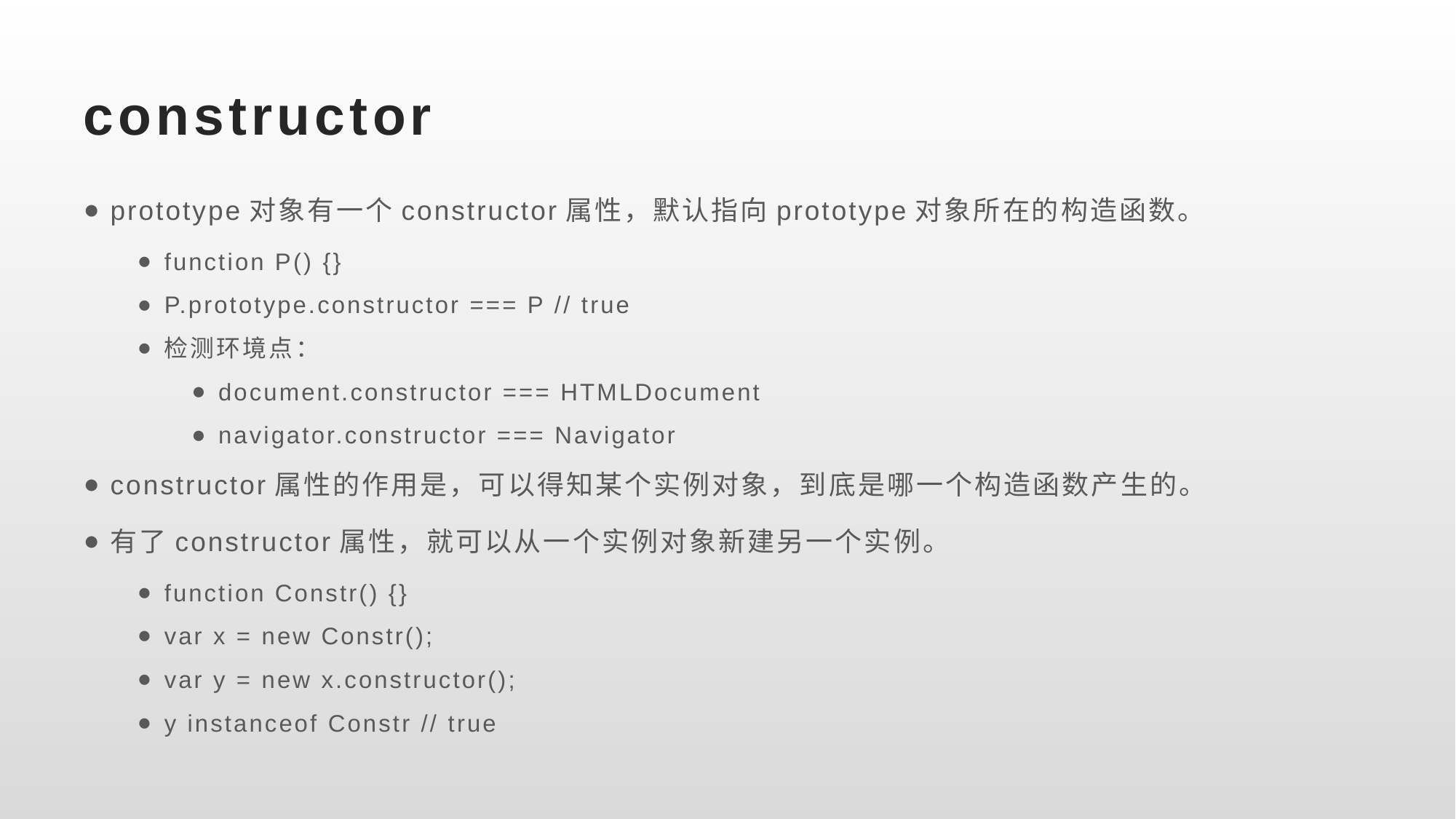

# constructor
prototype对象有一个constructor属性，默认指向prototype对象所在的构造函数。
function P() {}
P.prototype.constructor === P // true
检测环境点：
document.constructor === HTMLDocument
navigator.constructor === Navigator
constructor属性的作用是，可以得知某个实例对象，到底是哪一个构造函数产生的。
有了constructor属性，就可以从一个实例对象新建另一个实例。
function Constr() {}
var x = new Constr();
var y = new x.constructor();
y instanceof Constr // true